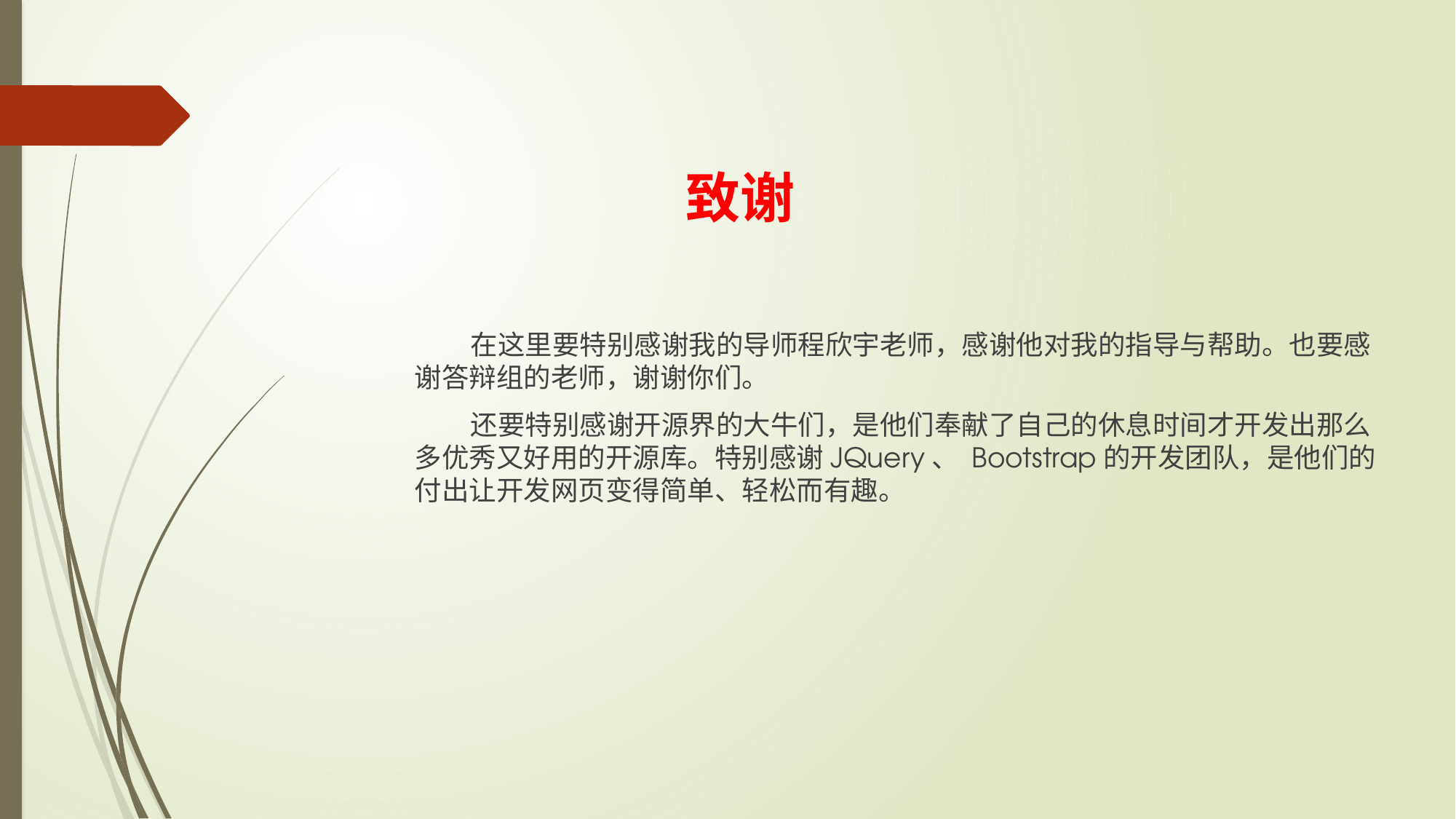

# 致谢
        在这里要特别感谢我的导师程欣宇老师，感谢他对我的指导与帮助。也要感谢答辩组的老师，谢谢你们。
        还要特别感谢开源界的大牛们，是他们奉献了自己的休息时间才开发出那么多优秀又好用的开源库。特别感谢JQuery、 Bootstrap的开发团队，是他们的付出让开发网页变得简单、轻松而有趣。